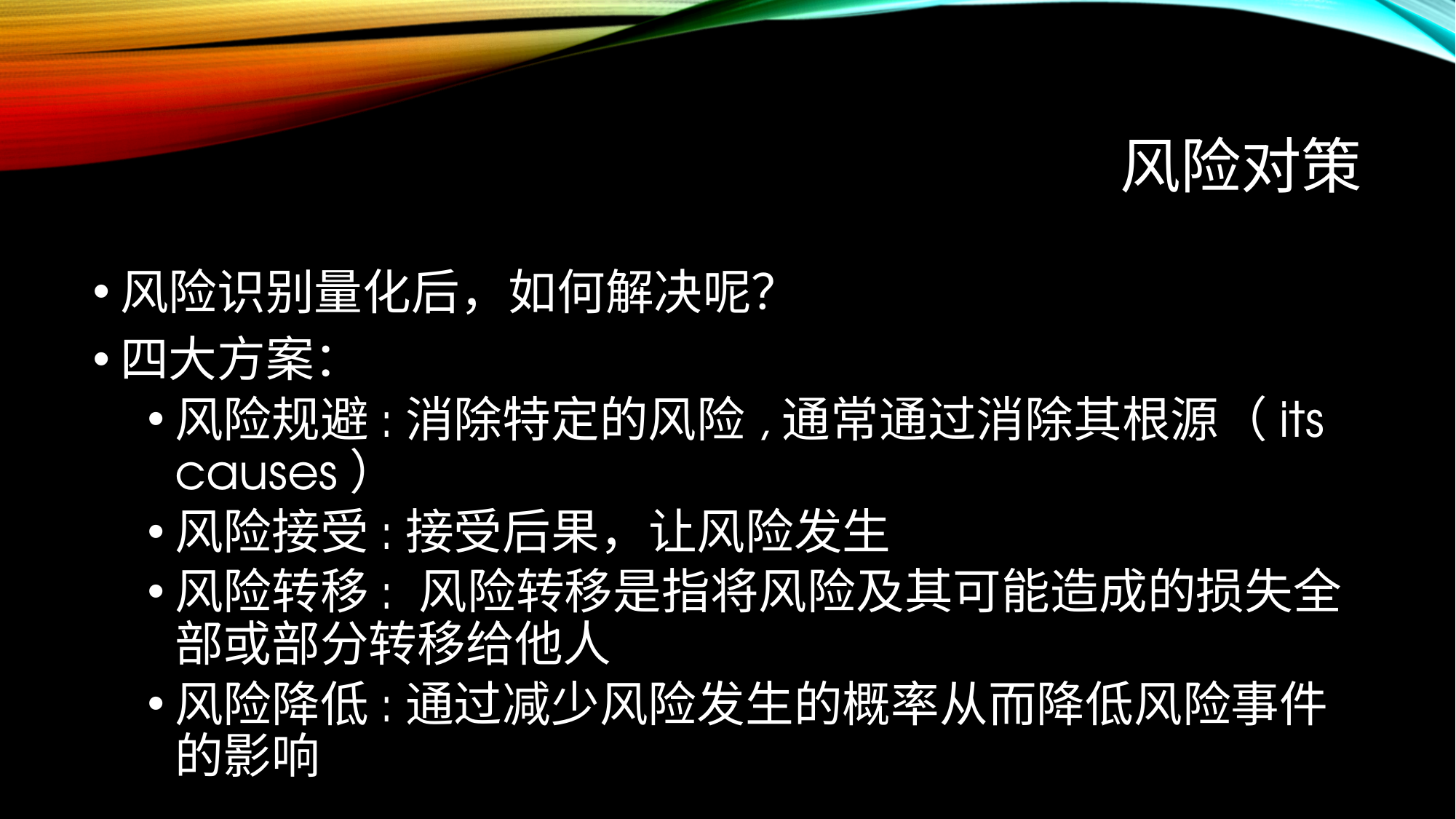

# 风险对策
风险识别量化后，如何解决呢？
四大方案：
风险规避:消除特定的风险,通常通过消除其根源（its causes）
风险接受:接受后果，让风险发生
风险转移: 风险转移是指将风险及其可能造成的损失全部或部分转移给他人
风险降低:通过减少风险发生的概率从而降低风险事件的影响